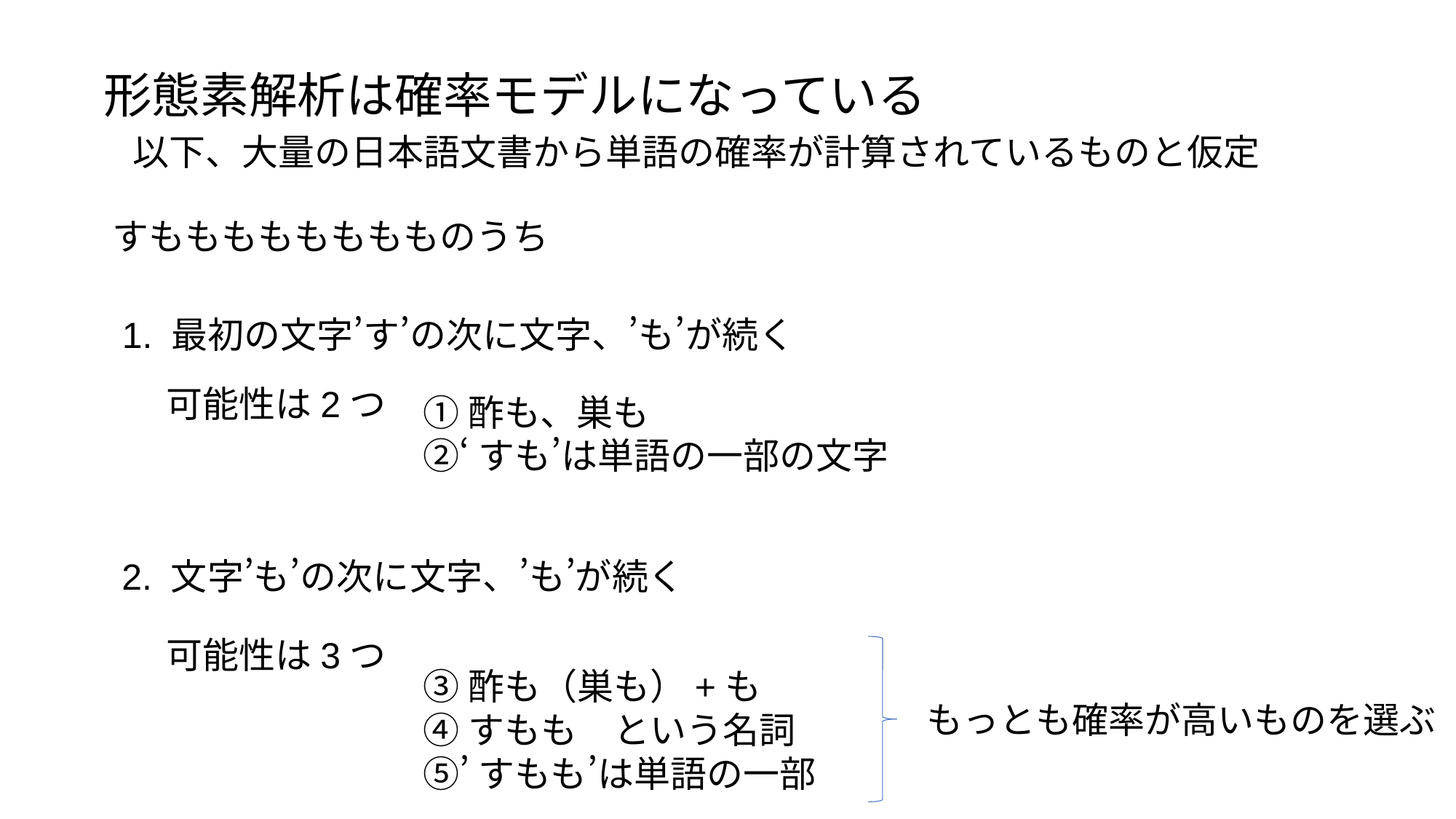

形態素解析は確率モデルになっている
以下、大量の日本語文書から単語の確率が計算されているものと仮定
すもももももももものうち
1. 最初の文字’す’の次に文字、’も’が続く
可能性は2つ
①酢も、巣も
②‘すも’は単語の一部の文字
2. 文字’も’の次に文字、’も’が続く
可能性は3つ

③酢も（巣も）+も
④すもも　という名詞
⑤’すもも’は単語の一部
もっとも確率が高いものを選ぶ